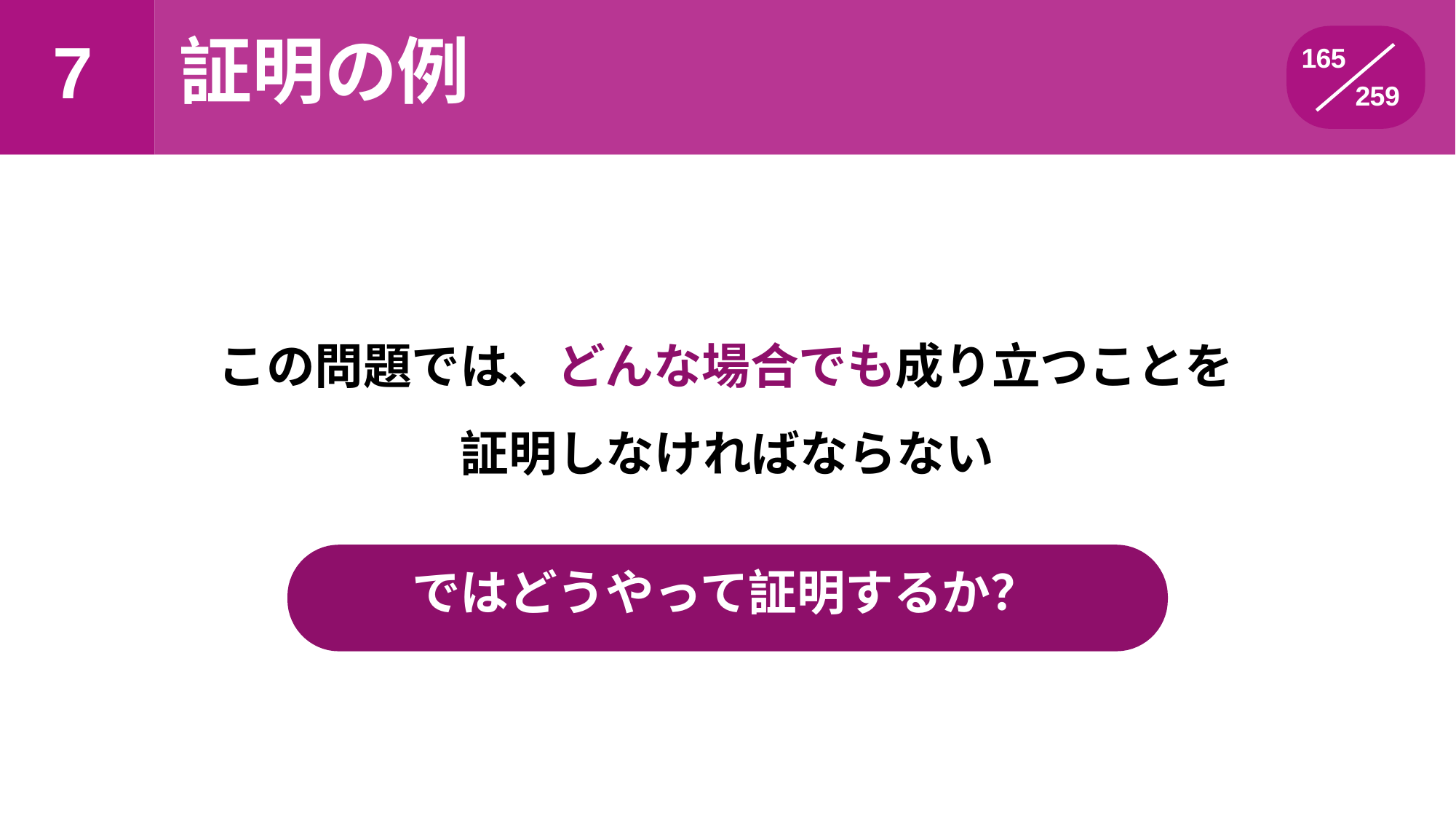

証明の例
# 7
165
259
この問題では、どんな場合でも成り立つことを証明しなければならない

ではどうやって証明するか？